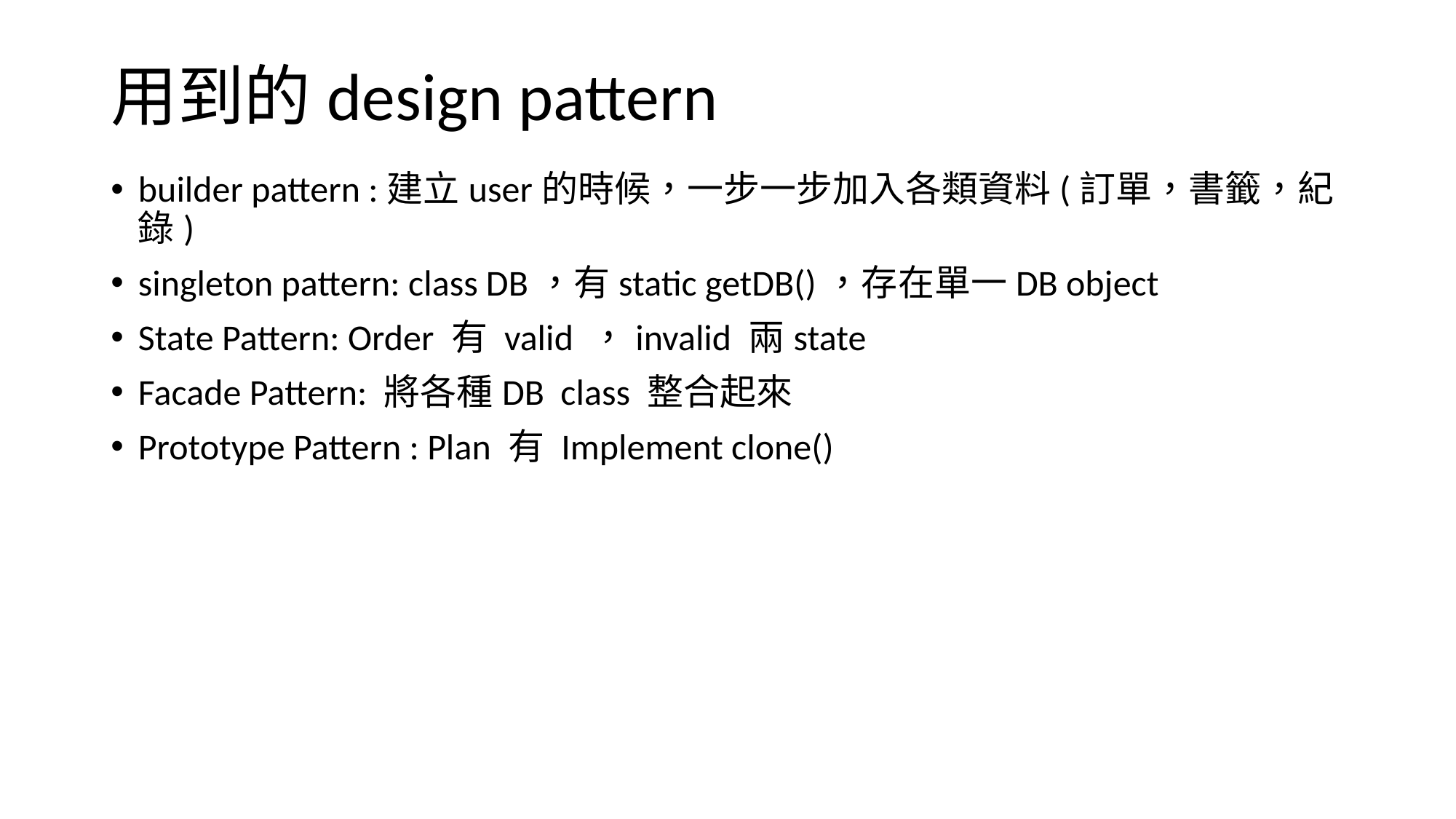

# 用到的design pattern
builder pattern :建立user的時候，一步一步加入各類資料(訂單，書籤，紀錄)
singleton pattern: class DB，有static getDB()，存在單一DB object
State Pattern: Order 有 valid ，invalid 兩state
Facade Pattern: 將各種DB  class 整合起來
Prototype Pattern : Plan 有 Implement clone()